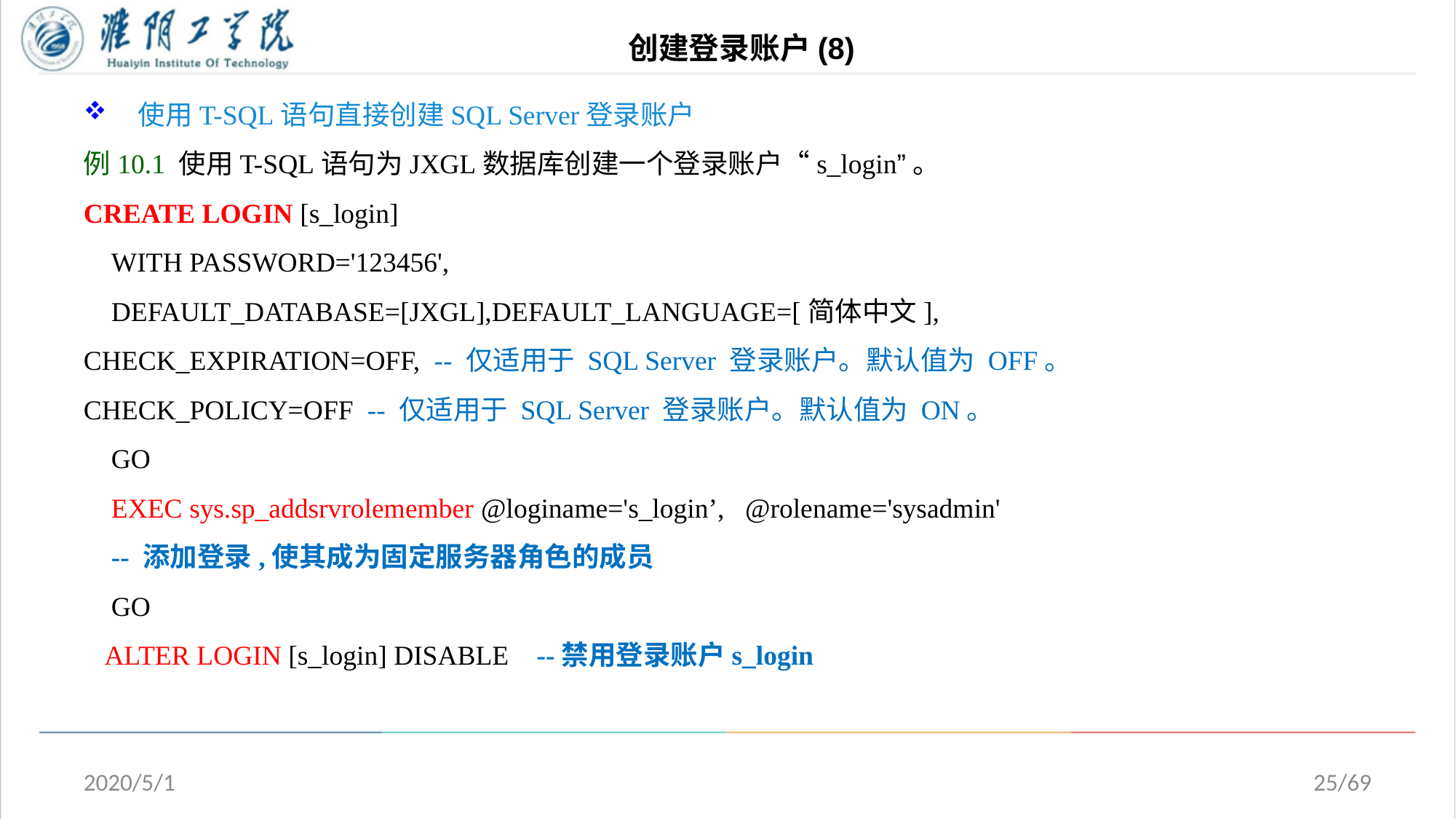

# 创建登录账户(8)
使用T-SQL语句直接创建SQL Server登录账户
例10.1 使用T-SQL语句为JXGL数据库创建一个登录账户“s_login”。
CREATE LOGIN [s_login]
    WITH PASSWORD='123456',
    DEFAULT_DATABASE=[JXGL],DEFAULT_LANGUAGE=[简体中文],
CHECK_EXPIRATION=OFF,  -- 仅适用于 SQL Server 登录账户。默认值为 OFF。
CHECK_POLICY=OFF  -- 仅适用于 SQL Server 登录账户。默认值为 ON。
    GO
    EXEC sys.sp_addsrvrolemember @loginame='s_login’,   @rolename='sysadmin'
    -- 添加登录,使其成为固定服务器角色的成员
    GO
   ALTER LOGIN [s_login] DISABLE    --禁用登录账户s_login
2020/5/1
25/69